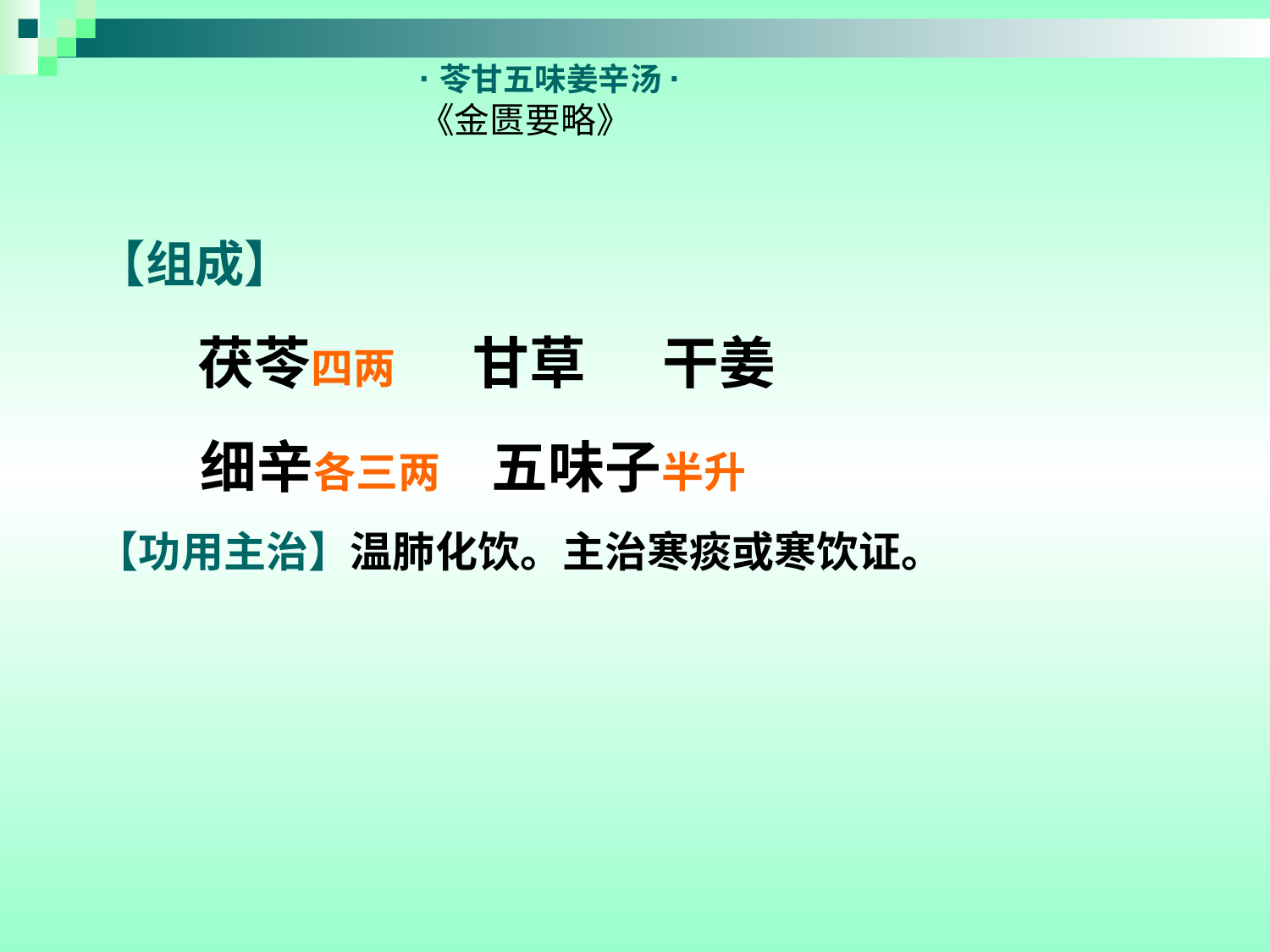

·苓甘五味姜辛汤·
《金匮要略》

【组成】
        茯苓四两      甘草      干姜
       细辛各三两    五味子半升
【功用主治】温肺化饮。主治寒痰或寒饮证。